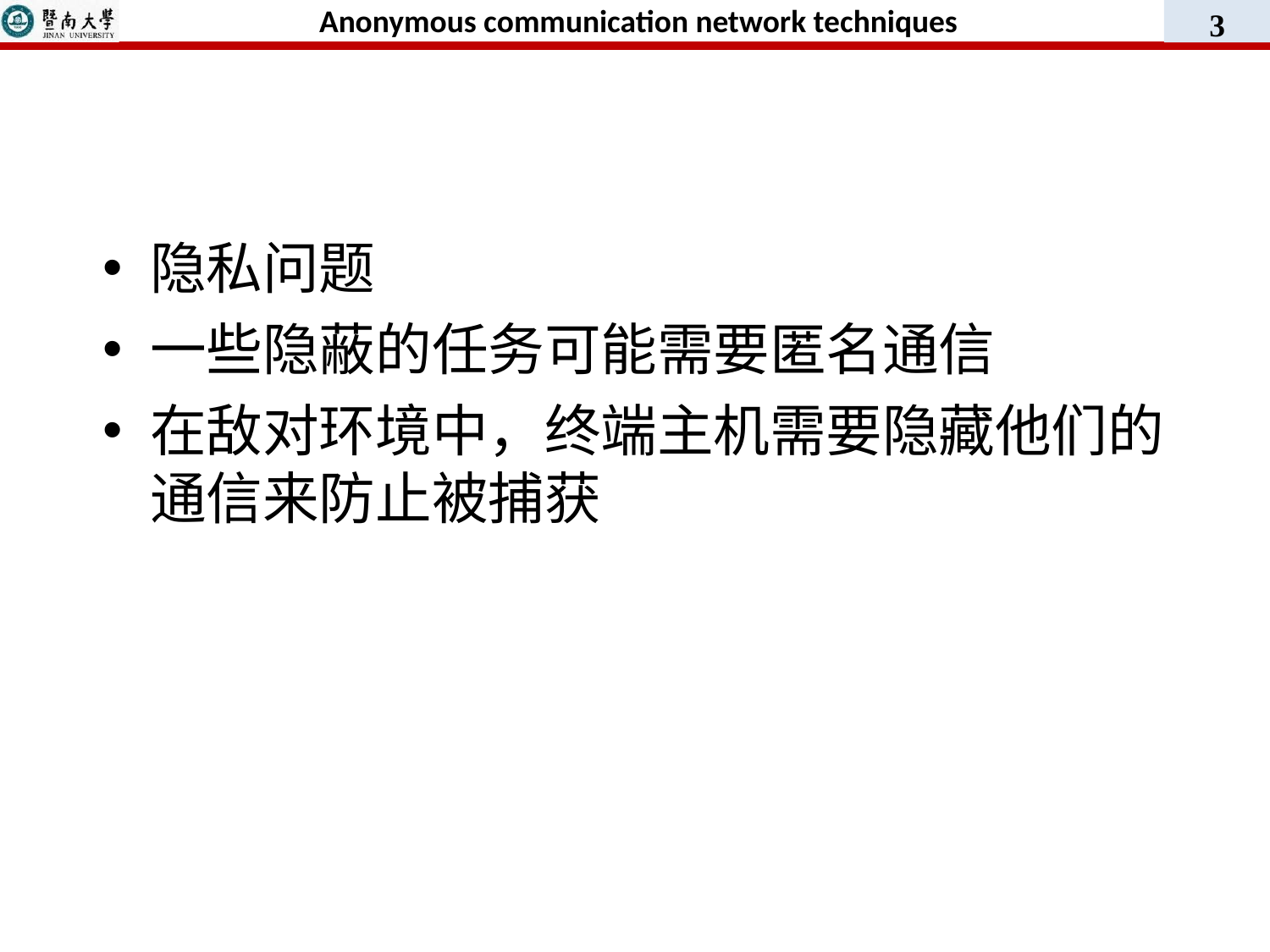

Anonymous communication network techniques
3
隐私问题
一些隐蔽的任务可能需要匿名通信
在敌对环境中，终端主机需要隐藏他们的通信来防止被捕获